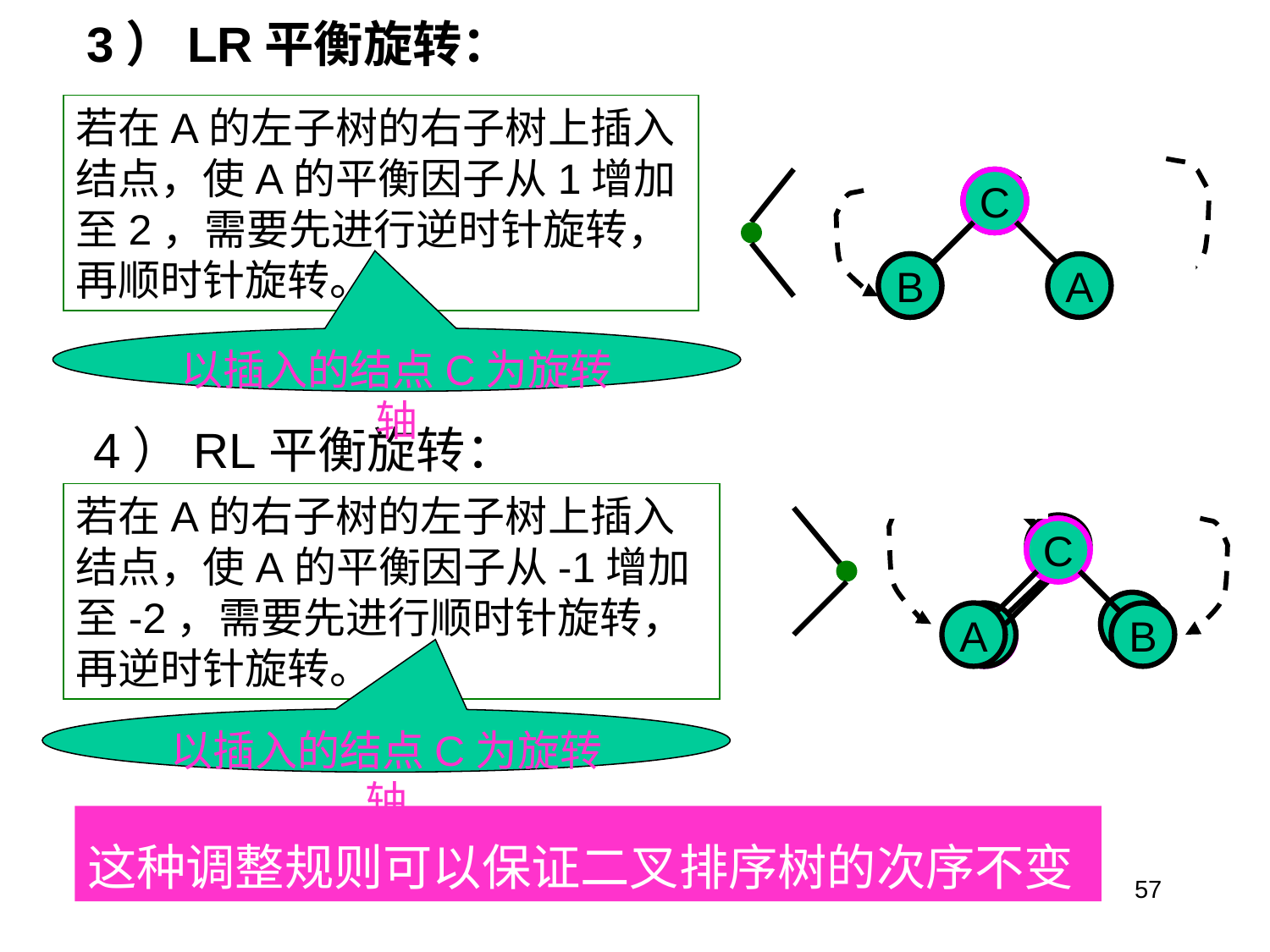

# 3）LR平衡旋转：

C

B
A
A

C

B
A

B

C
若在A的左子树的右子树上插入结点，使A的平衡因子从1增加至2，需要先进行逆时针旋转，再顺时针旋转。

以插入的结点C为旋转轴
4）RL平衡旋转：

C

A
B
A

B

C
A

C

B
若在A的右子树的左子树上插入结点，使A的平衡因子从-1增加至-2，需要先进行顺时针旋转，再逆时针旋转。

C

B
A

以插入的结点C为旋转轴
这种调整规则可以保证二叉排序树的次序不变
57